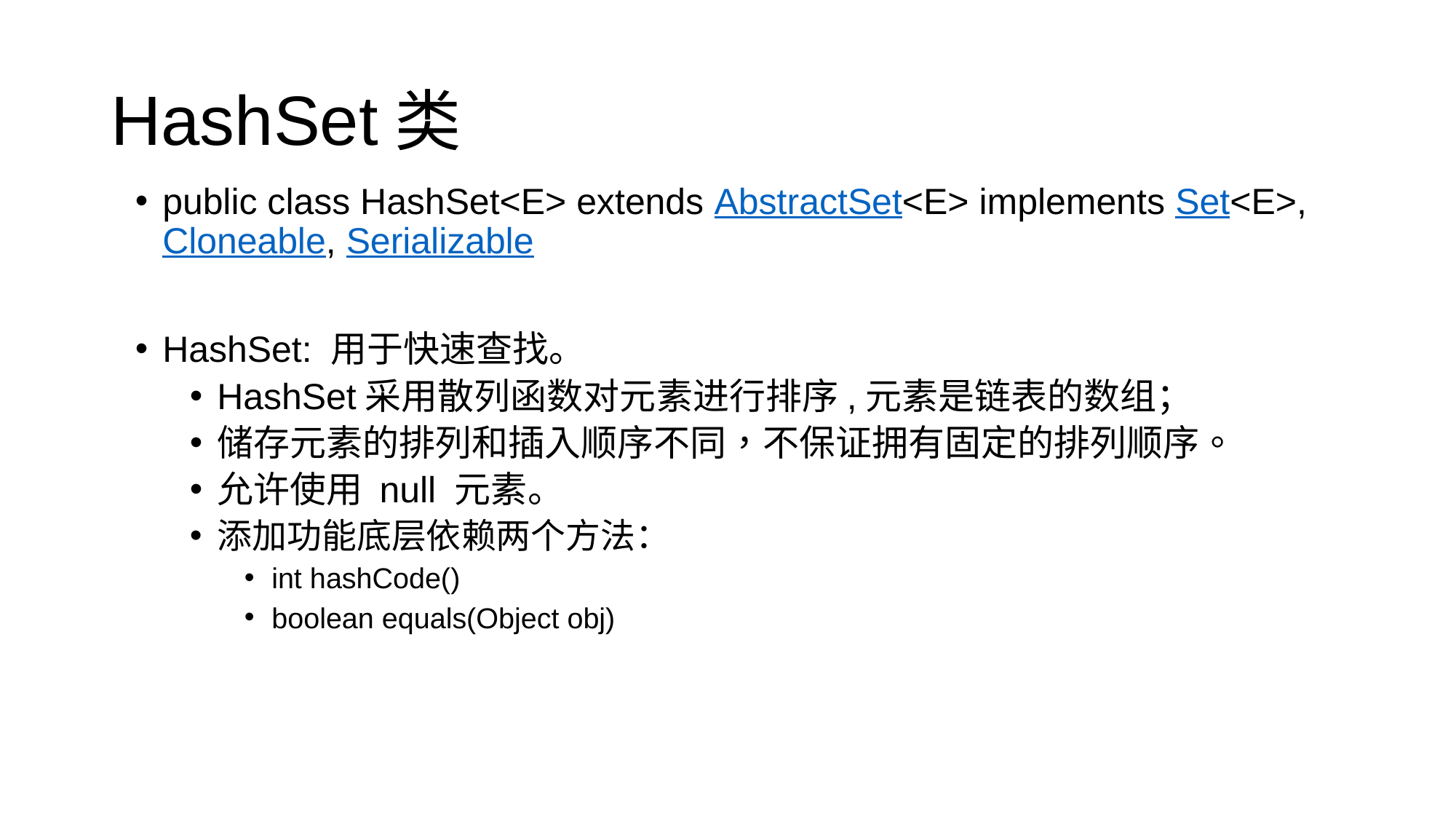

# HashSet类
public class HashSet<E> extends AbstractSet<E> implements Set<E>, Cloneable, Serializable

HashSet: 用于快速查找。
HashSet采用散列函数对元素进行排序,元素是链表的数组；
储存元素的排列和插入顺序不同，不保证拥有固定的排列顺序。
允许使用 null 元素。
添加功能底层依赖两个方法：
int hashCode()
boolean equals(Object obj)